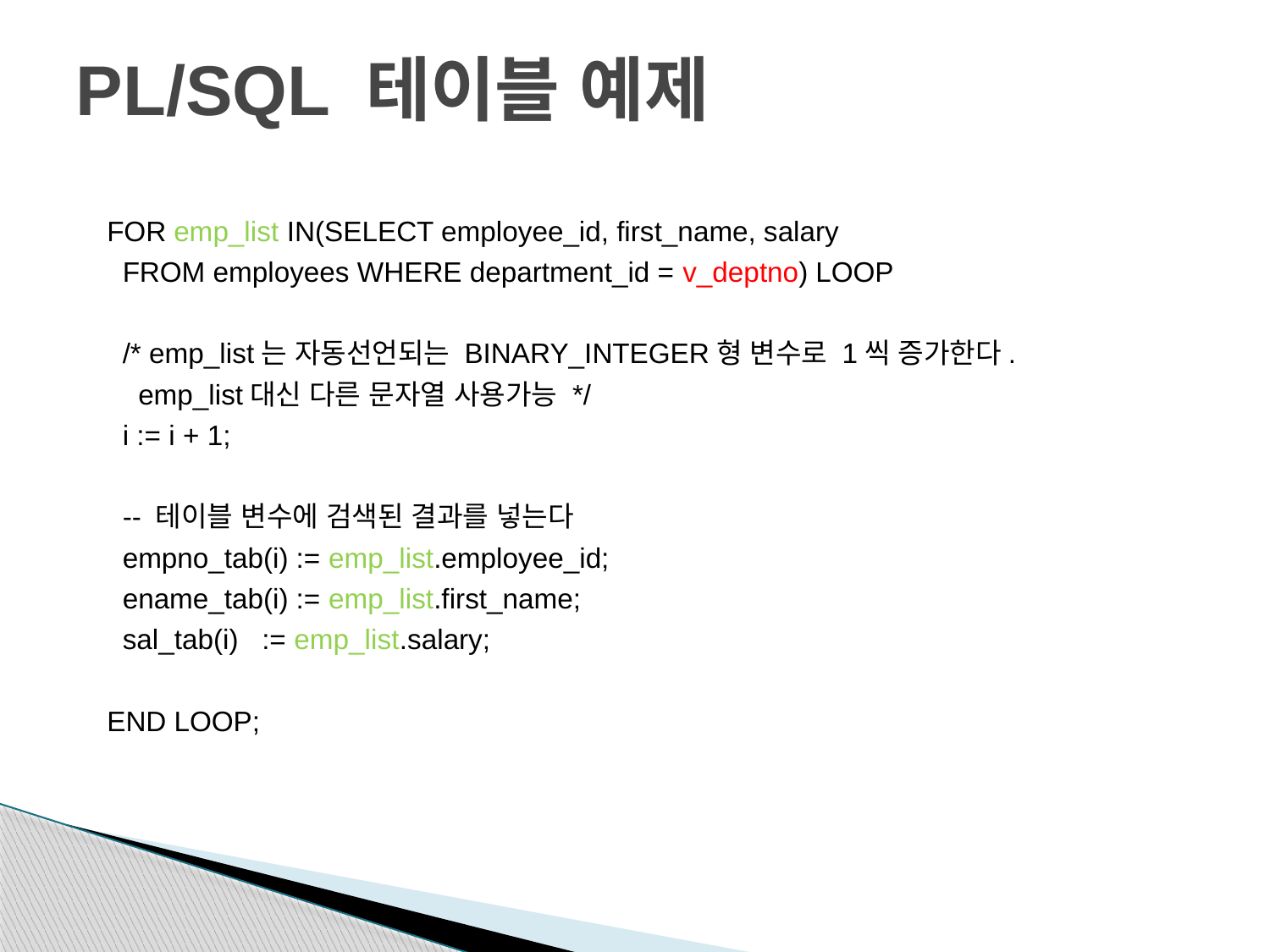

# PL/SQL 테이블 예제

  FOR emp_list IN(SELECT employee_id, first_name, salary
    FROM employees WHERE department_id = v_deptno) LOOP

    /* emp_list는 자동선언되는 BINARY_INTEGER형 변수로 1씩 증가한다.
      emp_list대신 다른 문자열 사용가능 */
    i := i + 1;

    -- 테이블 변수에 검색된 결과를 넣는다
    empno_tab(i) := emp_list.employee_id;
    ename_tab(i) := emp_list.first_name;
    sal_tab(i)   := emp_list.salary;

  END LOOP;